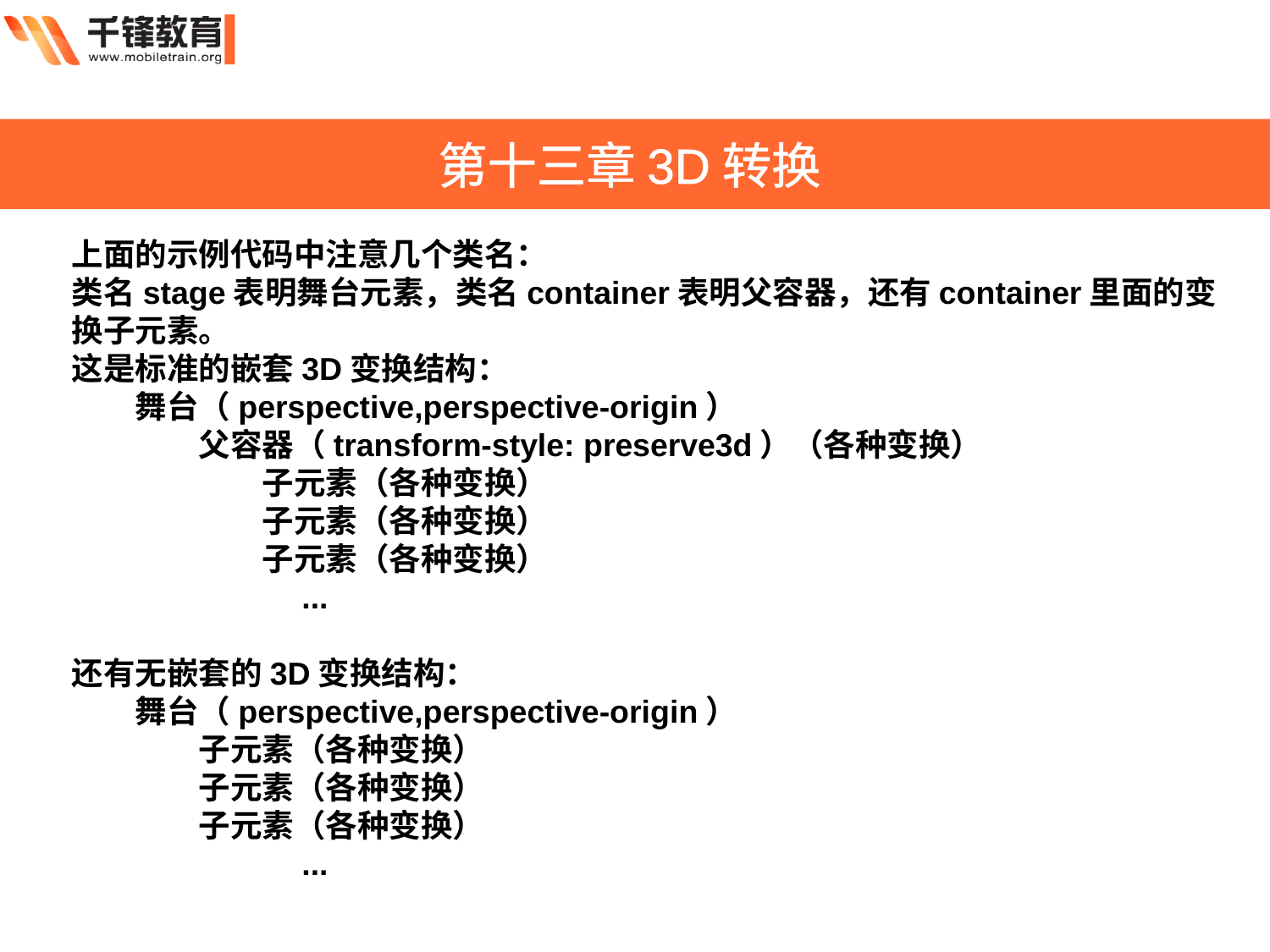

第十三章3D转换
上面的示例代码中注意几个类名：
类名stage表明舞台元素，类名container表明父容器，还有container里面的变换子元素。
这是标准的嵌套3D变换结构：
　　舞台（perspective,perspective-origin）
　　　　父容器（transform-style: preserve3d）（各种变换）
　　　　　　子元素（各种变换）
　　　　　　子元素（各种变换）
　　　　　　子元素（各种变换）
　　　　　　　...

还有无嵌套的3D变换结构：
　　舞台（perspective,perspective-origin）
　　　　子元素（各种变换）
　　　　子元素（各种变换）
　　　　子元素（各种变换）
　　　　　　　...